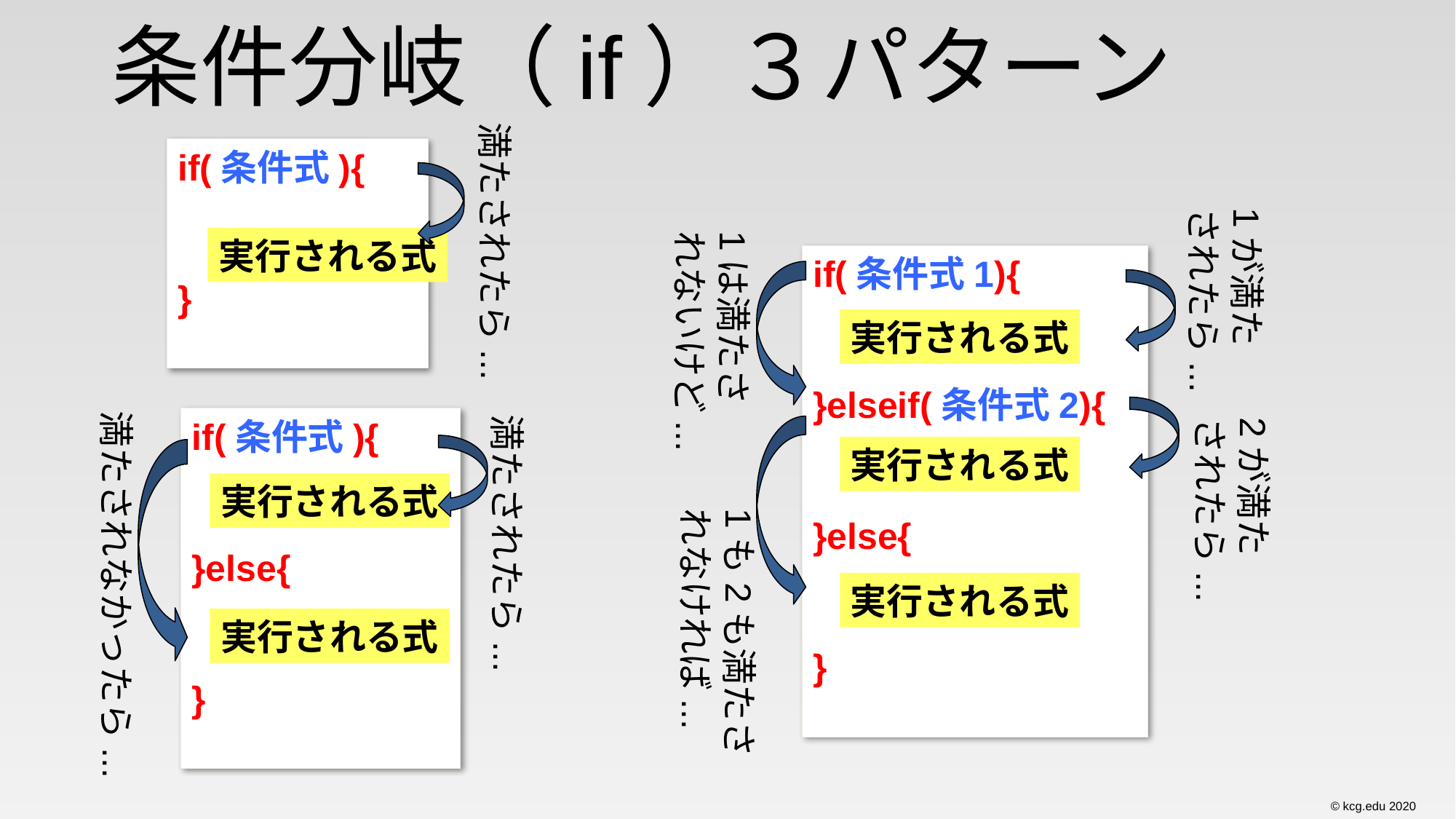

# 条件分岐（if）３パターン
満たされたら...
if(条件式){

}

1が満た
されたら...
1は満たさ
れないけど...
実行される式
if(条件式1){

}elseif(条件式2){

}else{

}

実行される式

満たされなかったら...
満たされたら...
2が満た
されたら...
if(条件式){

}else{

}

実行される式

実行される式
1も2も満たさ
れなければ...
実行される式
実行される式